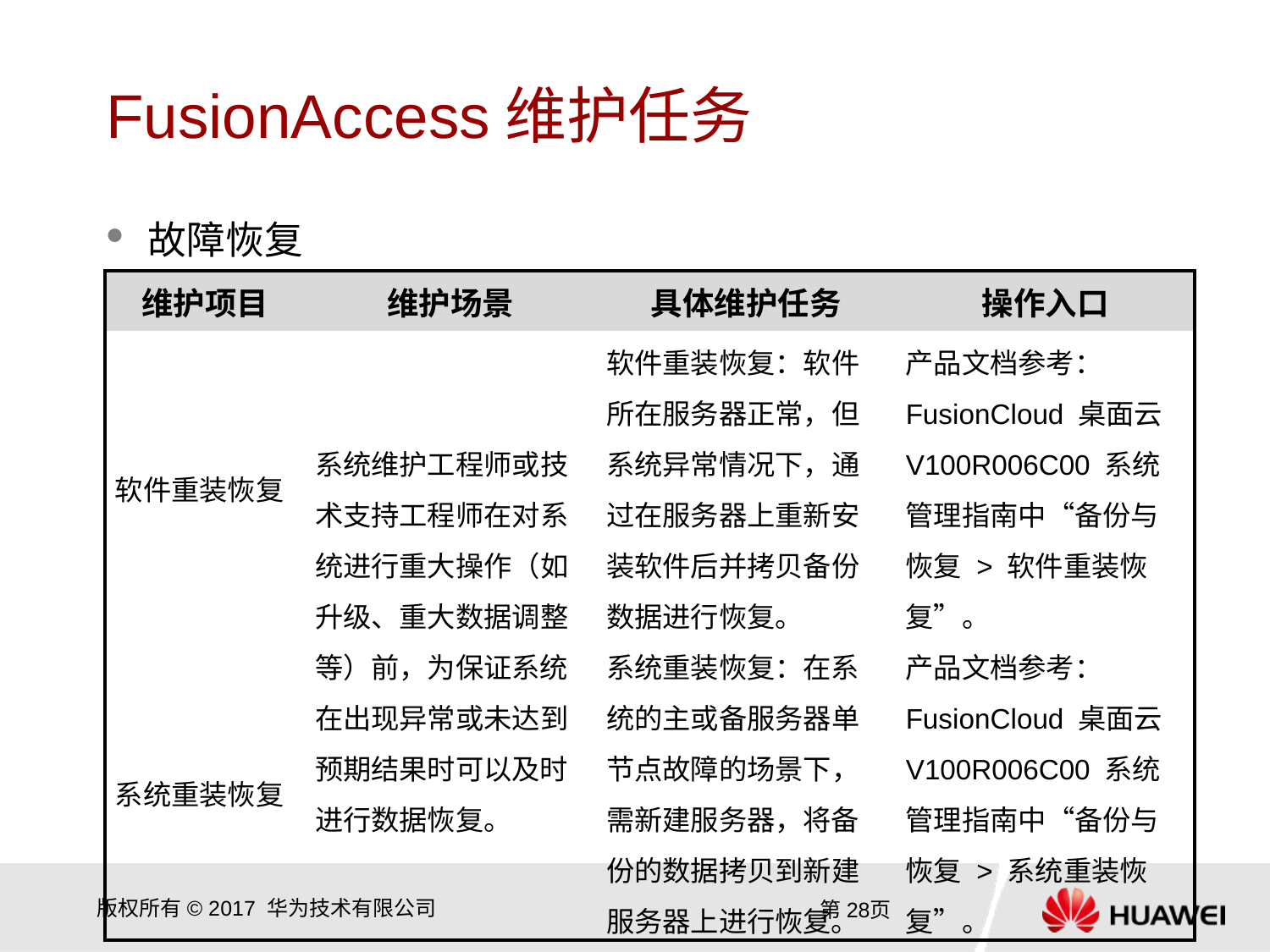

# FusionAccess维护任务
故障恢复
| 维护项目 | 维护场景 | 具体维护任务 | 操作入口 |
| --- | --- | --- | --- |
| 软件重装恢复 | 系统维护工程师或技术支持工程师在对系统进行重大操作（如升级、重大数据调整等）前，为保证系统在出现异常或未达到预期结果时可以及时进行数据恢复。 | 软件重装恢复：软件所在服务器正常，但系统异常情况下，通过在服务器上重新安装软件后并拷贝备份数据进行恢复。 | 产品文档参考：FusionCloud 桌面云 V100R006C00 系统管理指南中“备份与恢复 > 软件重装恢复”。 |
| 系统重装恢复 |  | 系统重装恢复：在系统的主或备服务器单节点故障的场景下，需新建服务器，将备份的数据拷贝到新建服务器上进行恢复。 | 产品文档参考：FusionCloud 桌面云 V100R006C00 系统管理指南中“备份与恢复 > 系统重装恢复”。 |